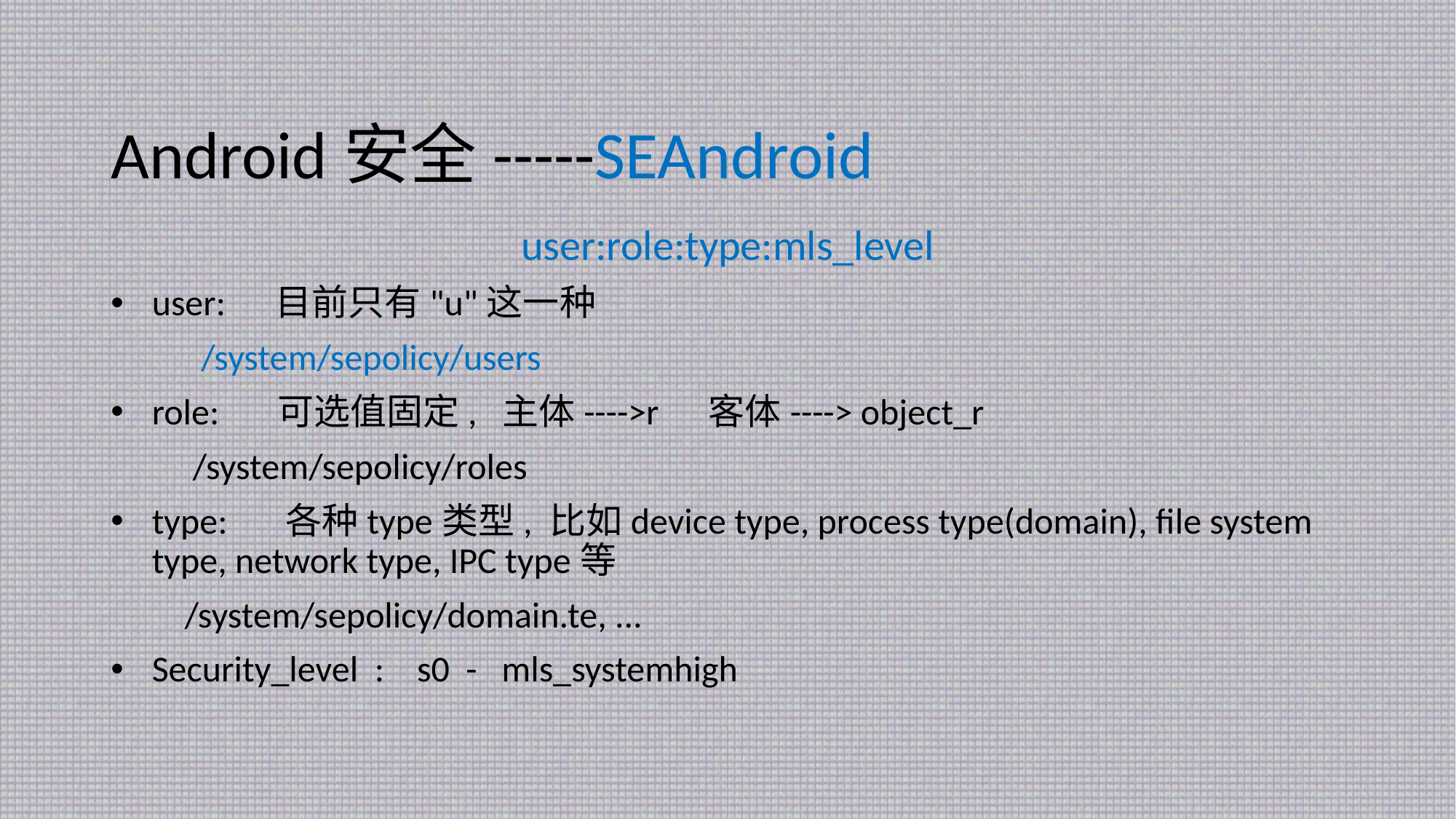

# Android安全-----SEAndroid

user:role:type:mls_level
user:     目前只有"u"这一种
           /system/sepolicy/users
role:      可选值固定,  主体---->r     客体----> object_r
          /system/sepolicy/roles
type:      各种type类型, 比如device type, process type(domain), file system type, network type, IPC type等
         /system/sepolicy/domain.te, ...
Security_level  :    s0  -   mls_systemhigh